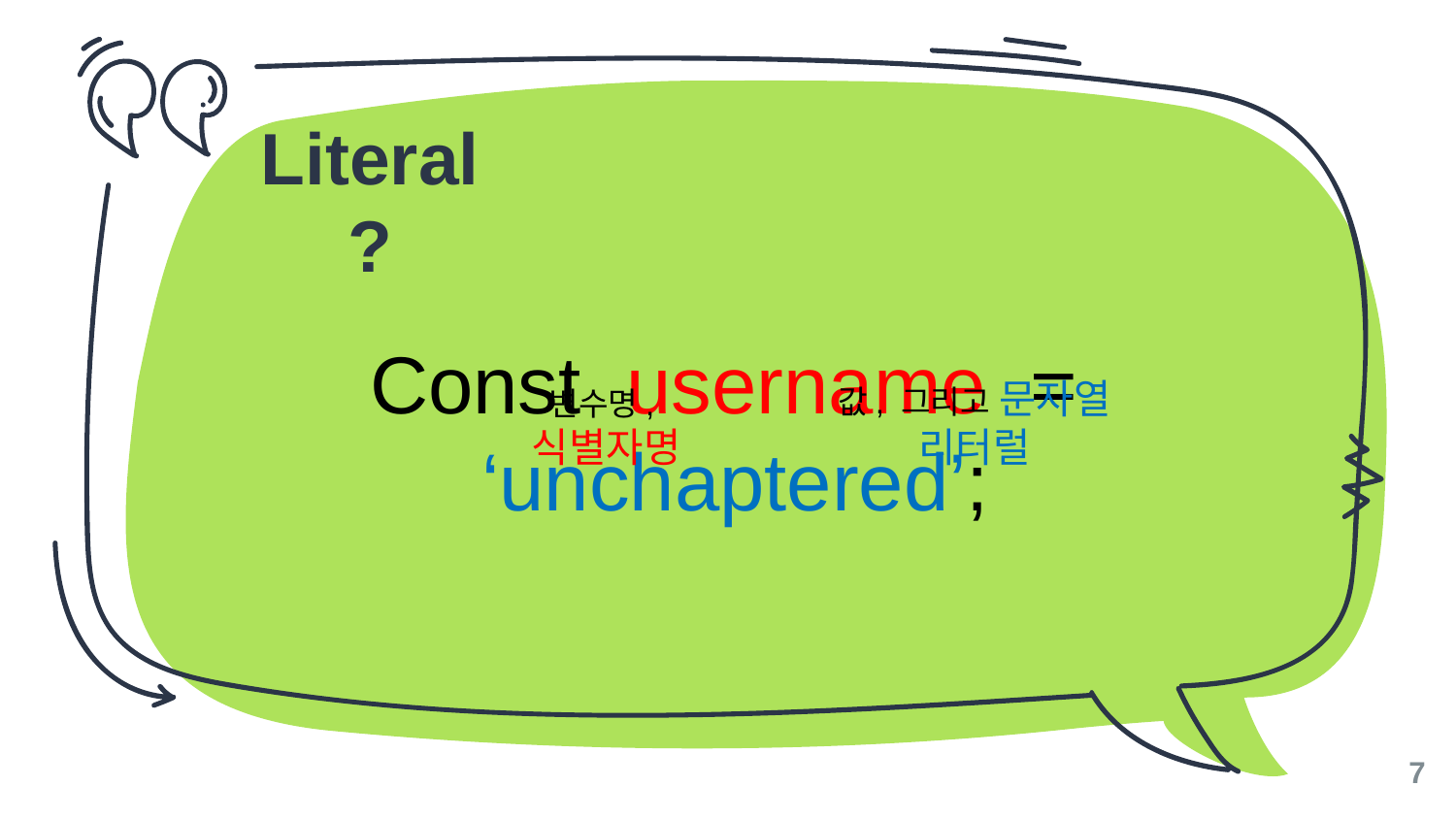

Literal?
Const  username  =  ‘unchaptered’;
변수명,  식별자명
값, 그리고 문자열 리터럴
7